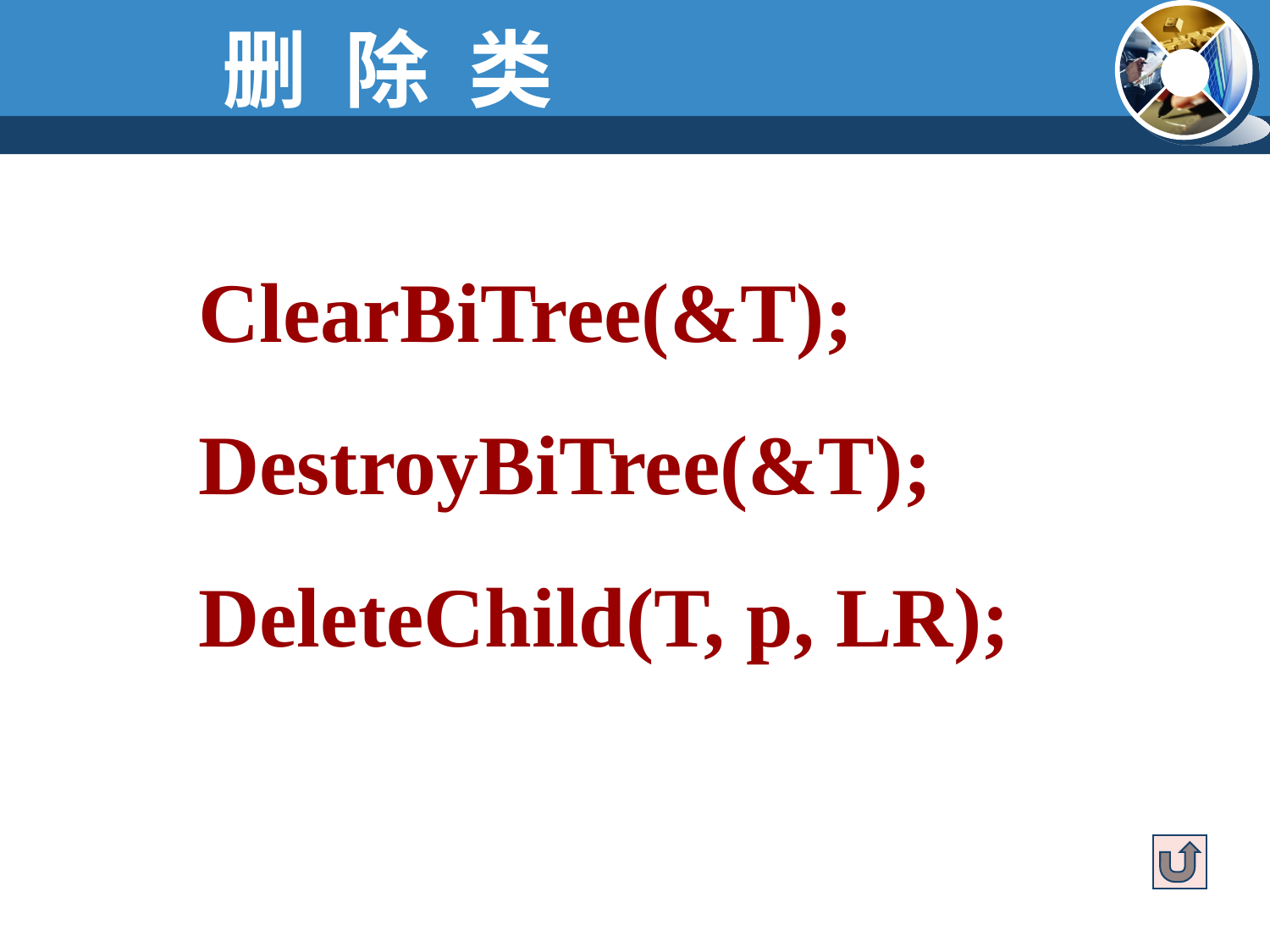

删  除  类
ClearBiTree(&T);
DestroyBiTree(&T);
DeleteChild(T, p, LR);